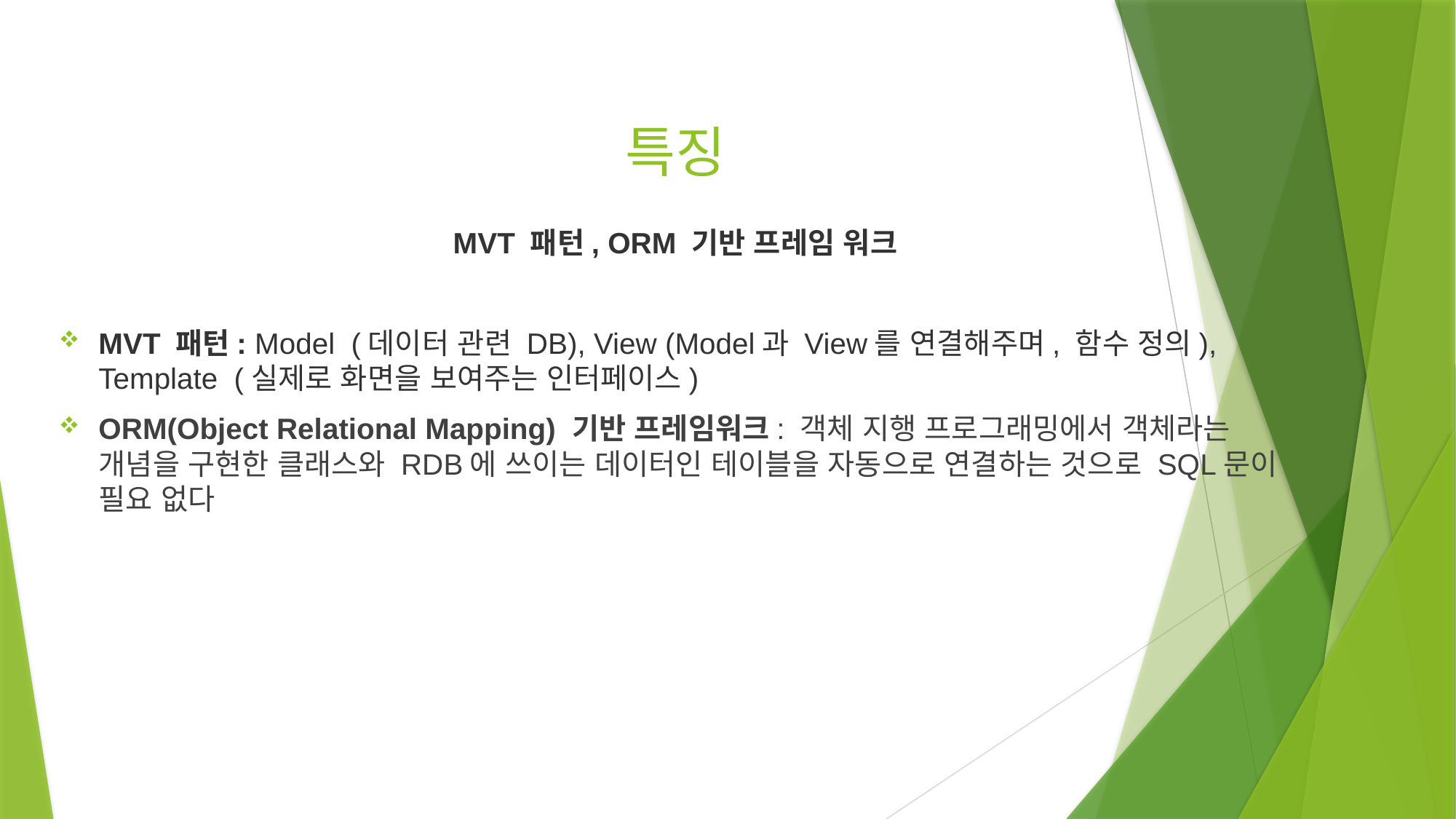

# 특징
MVT 패턴, ORM 기반 프레임 워크

MVT 패턴: Model  (데이터 관련 DB), View (Model과 View를 연결해주며, 함수 정의), Template  (실제로 화면을 보여주는 인터페이스)
ORM(Object Relational Mapping) 기반 프레임워크: 객체 지행 프로그래밍에서 객체라는 개념을 구현한 클래스와 RDB에 쓰이는 데이터인 테이블을 자동으로 연결하는 것으로 SQL문이 필요 없다